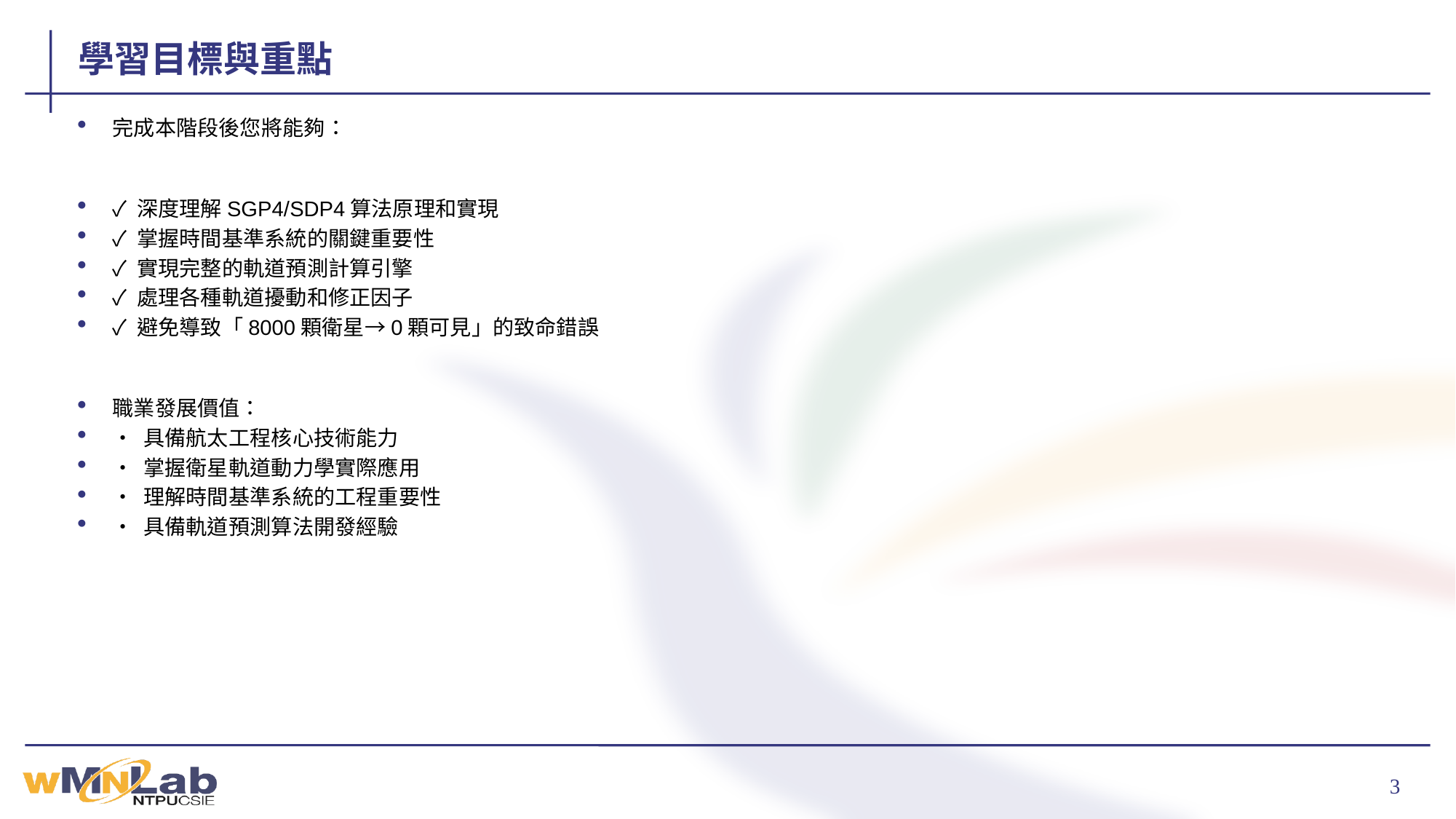

# 學習目標與重點
完成本階段後您將能夠：

✓ 深度理解SGP4/SDP4算法原理和實現
✓ 掌握時間基準系統的關鍵重要性
✓ 實現完整的軌道預測計算引擎
✓ 處理各種軌道擾動和修正因子
✓ 避免導致「8000顆衛星→0顆可見」的致命錯誤

職業發展價值：
• 具備航太工程核心技術能力
• 掌握衛星軌道動力學實際應用
• 理解時間基準系統的工程重要性
• 具備軌道預測算法開發經驗